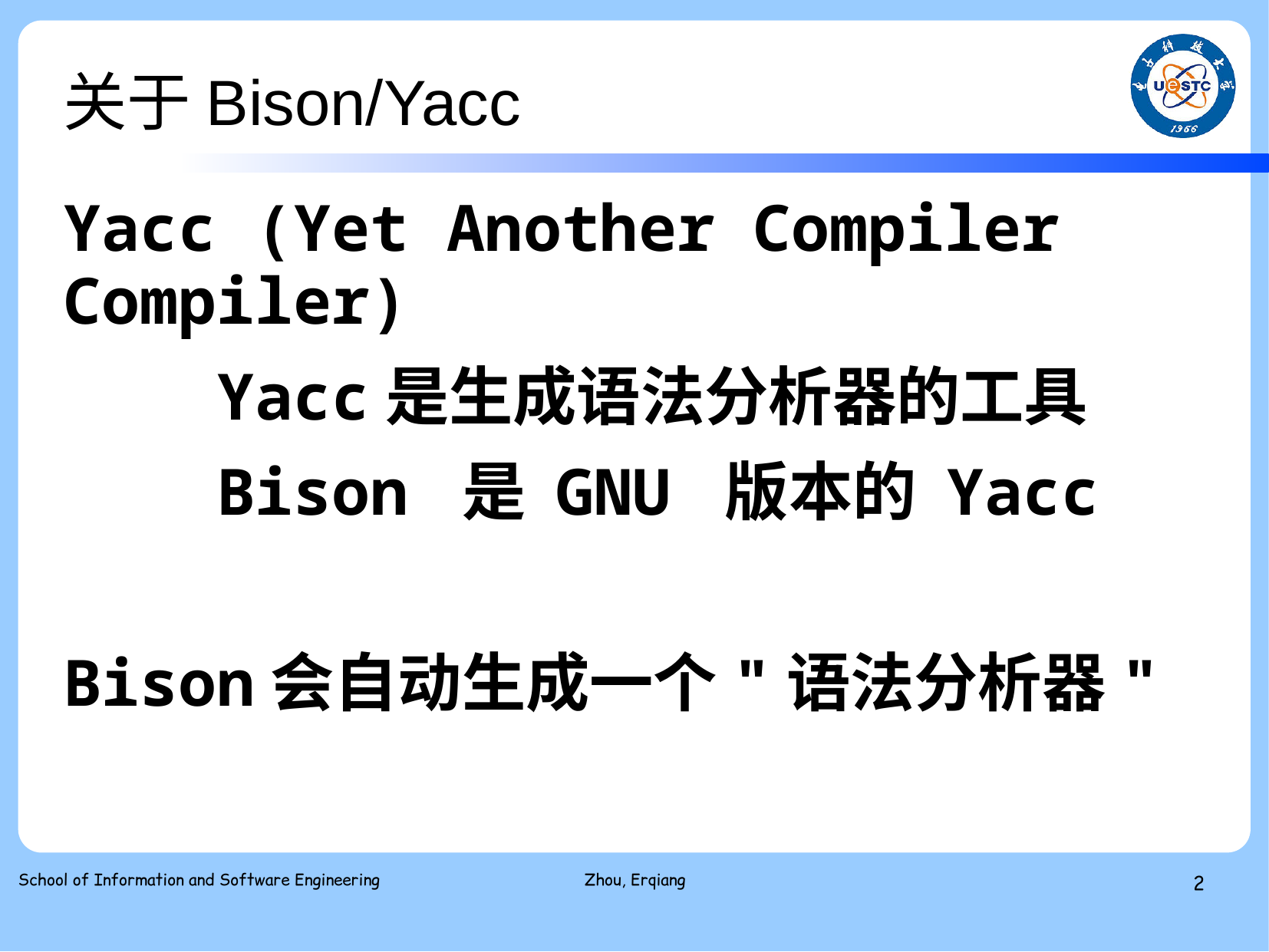

# 关于Bison/Yacc
Yacc (Yet Another Compiler Compiler)
    Yacc是生成语法分析器的工具
    Bison 是 GNU 版本的 Yacc

Bison会自动生成一个"语法分析器"
School of Information and Software Engineering
Zhou, Erqiang
2